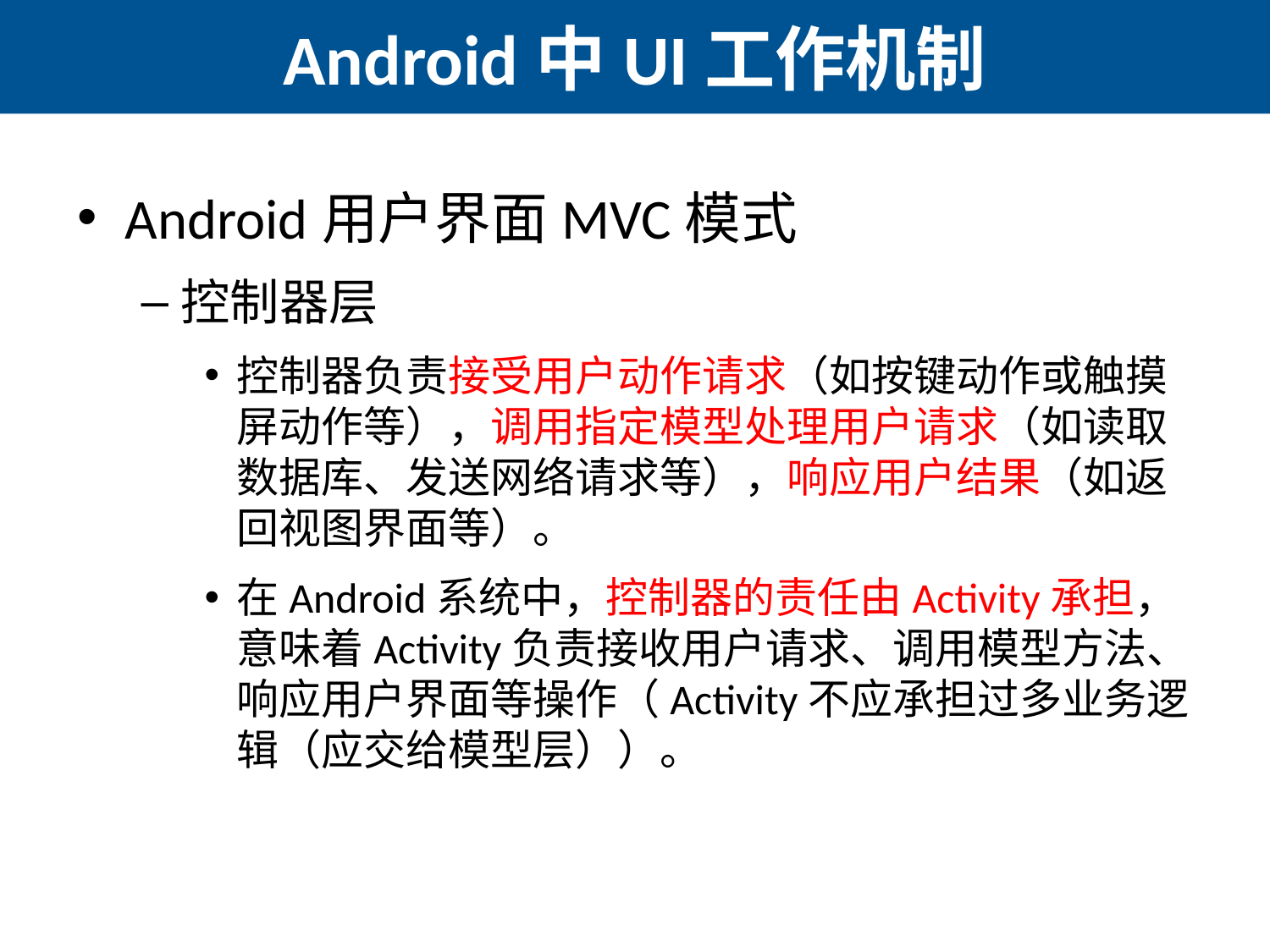

# Android中UI工作机制
Android用户界面MVC模式
控制器层
控制器负责接受用户动作请求（如按键动作或触摸屏动作等），调用指定模型处理用户请求（如读取数据库、发送网络请求等），响应用户结果（如返回视图界面等）。
在Android系统中，控制器的责任由Activity承担，意味着Activity负责接收用户请求、调用模型方法、响应用户界面等操作（Activity不应承担过多业务逻辑（应交给模型层））。